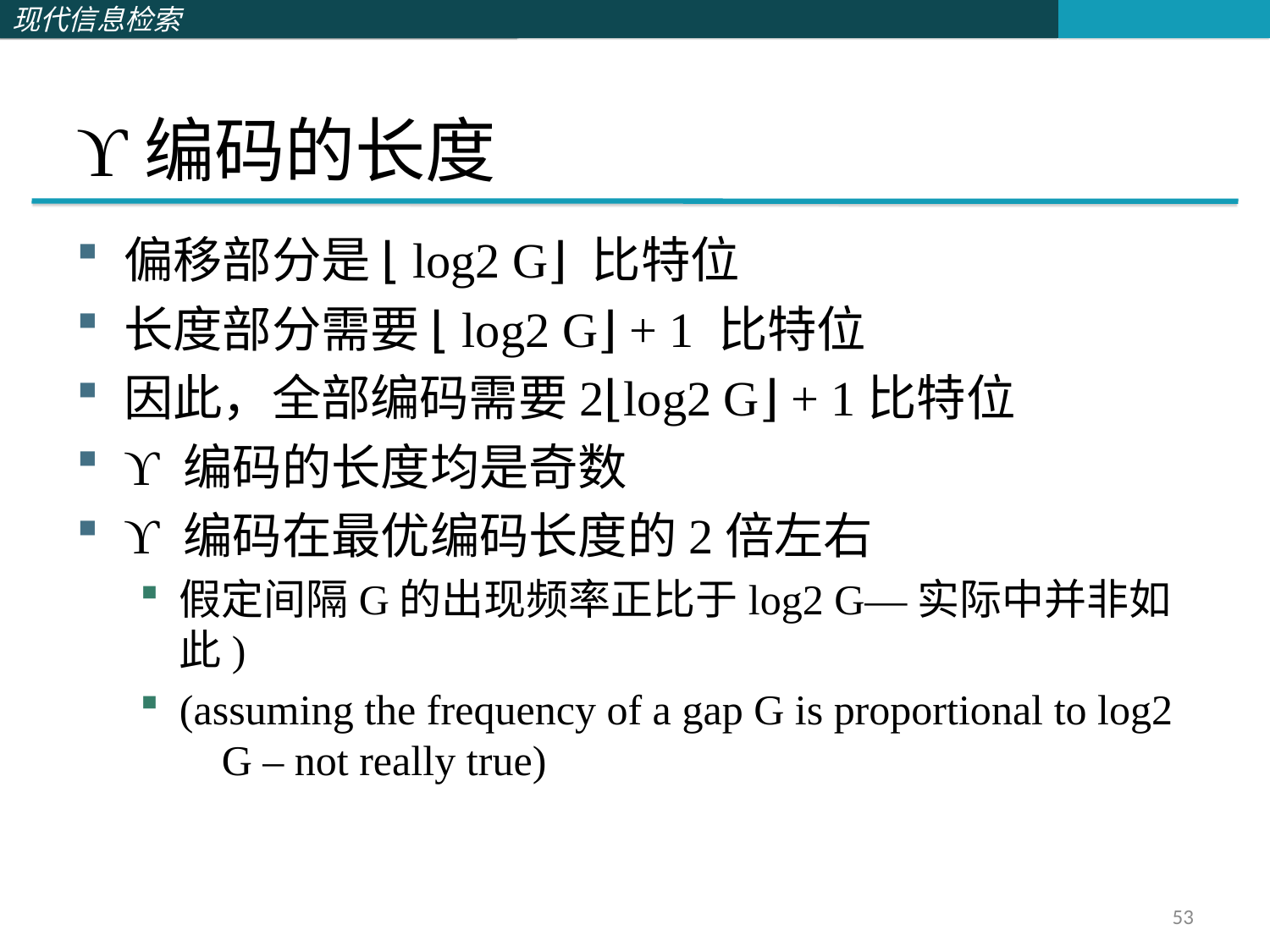

# ϒ编码的长度
偏移部分是 ⌊log2 G⌋ 比特位
长度部分需要 ⌊log2 G⌋ + 1 比特位
因此，全部编码需要2⌊log2 G⌋ + 1比特位
ϒ 编码的长度均是奇数
ϒ 编码在最优编码长度的2倍左右
假定间隔G的出现频率正比于log2 G—实际中并非如此)
(assuming the frequency of a gap G is proportional to log2      G – not really true)

53